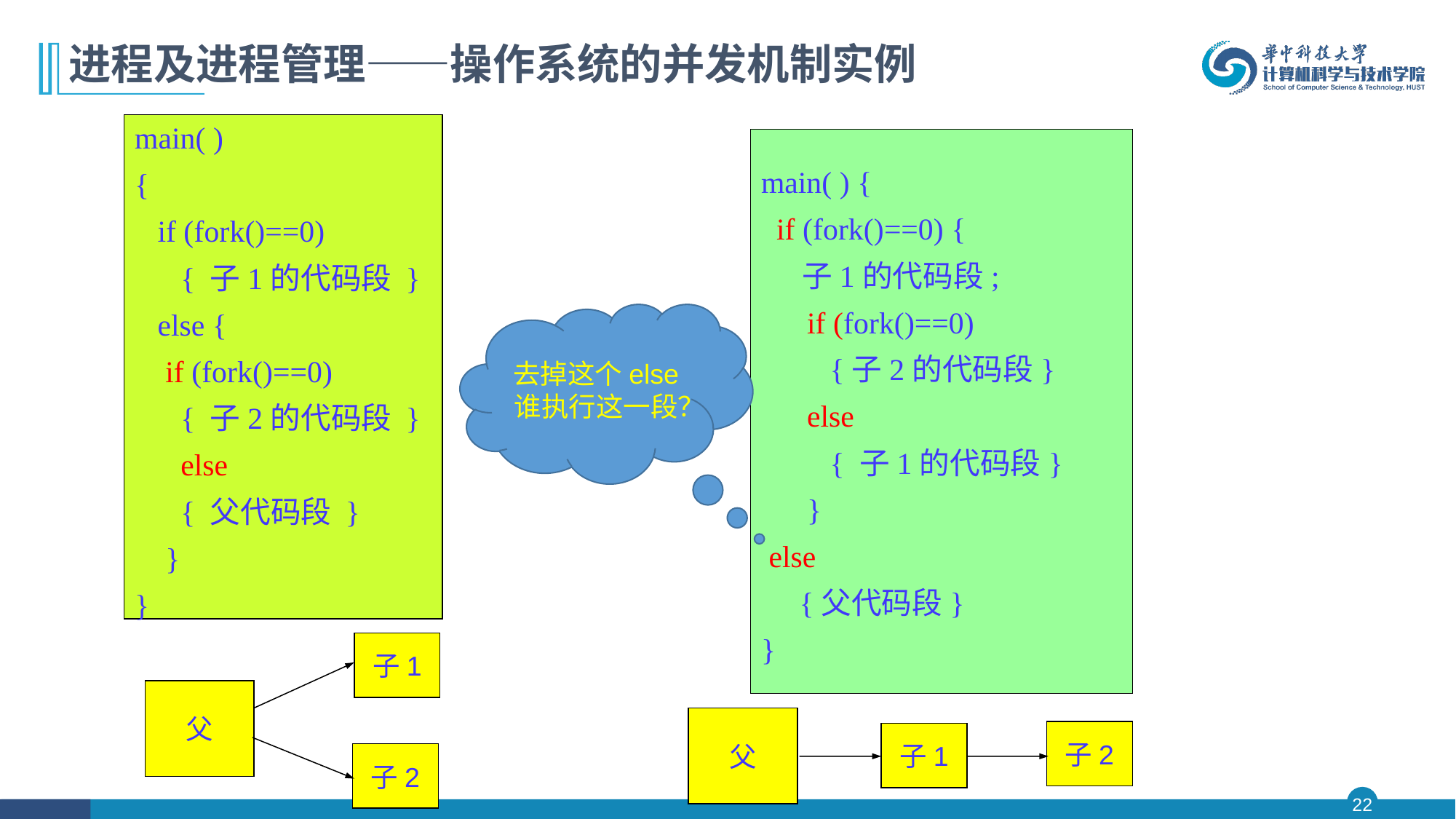

# 进程及进程管理——操作系统的并发机制实例
main( )
{
   if (fork()==0)
      { 子1的代码段 }
   else {
    if (fork()==0)
      { 子2的代码段 }
      else
      { 父代码段 }
    }
}
main( ) {
  if (fork()==0) {
     子1的代码段;
      if (fork()==0)
         {子2的代码段}
      else
         { 子1的代码段}
      }
 else
     {父代码段}
}
去掉这个else
谁执行这一段？
子1

父

子2
父
子2
子1